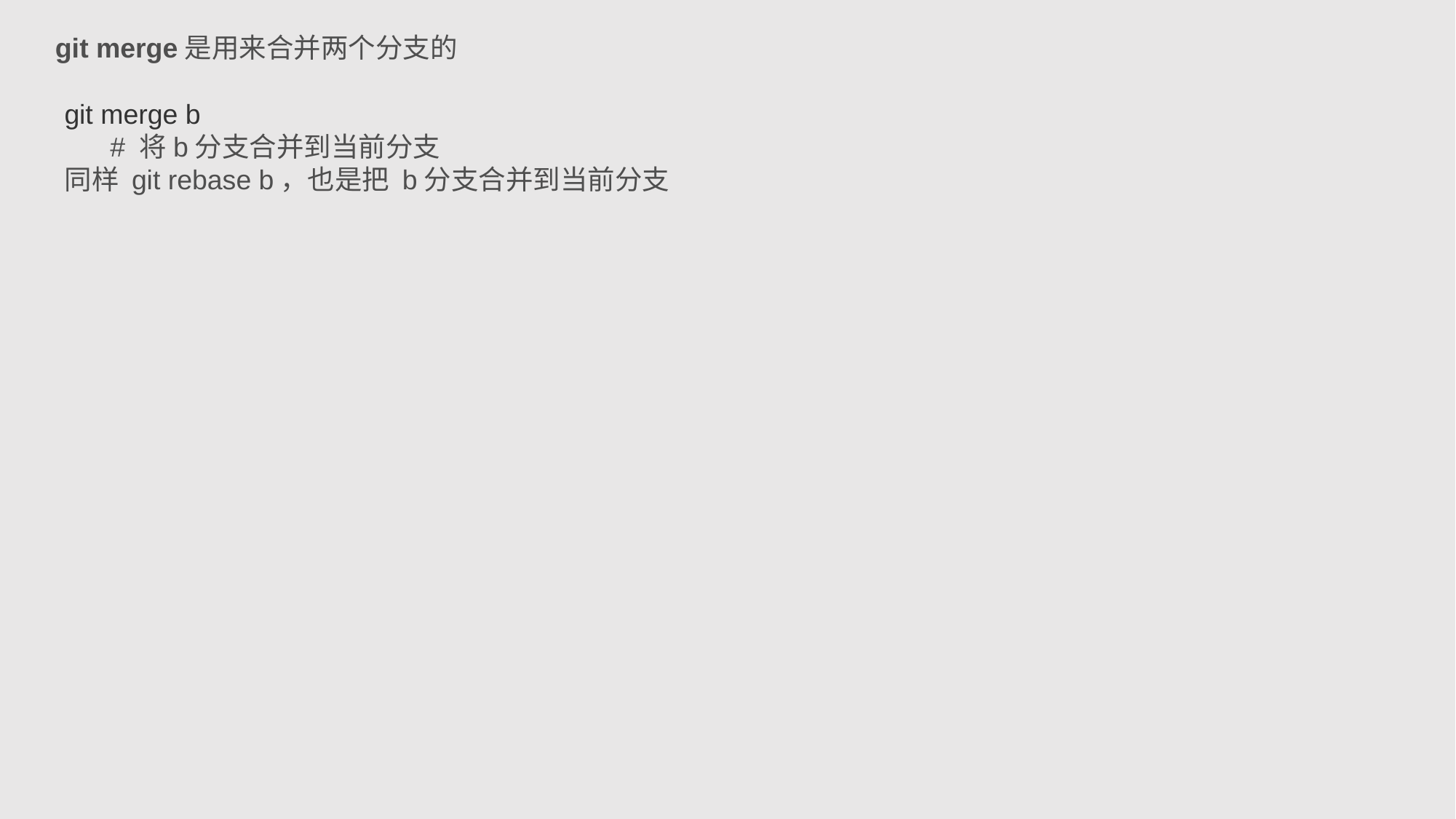

git merge是用来合并两个分支的
git merge b
      # 将b分支合并到当前分支
同样 git rebase b，也是把 b分支合并到当前分支